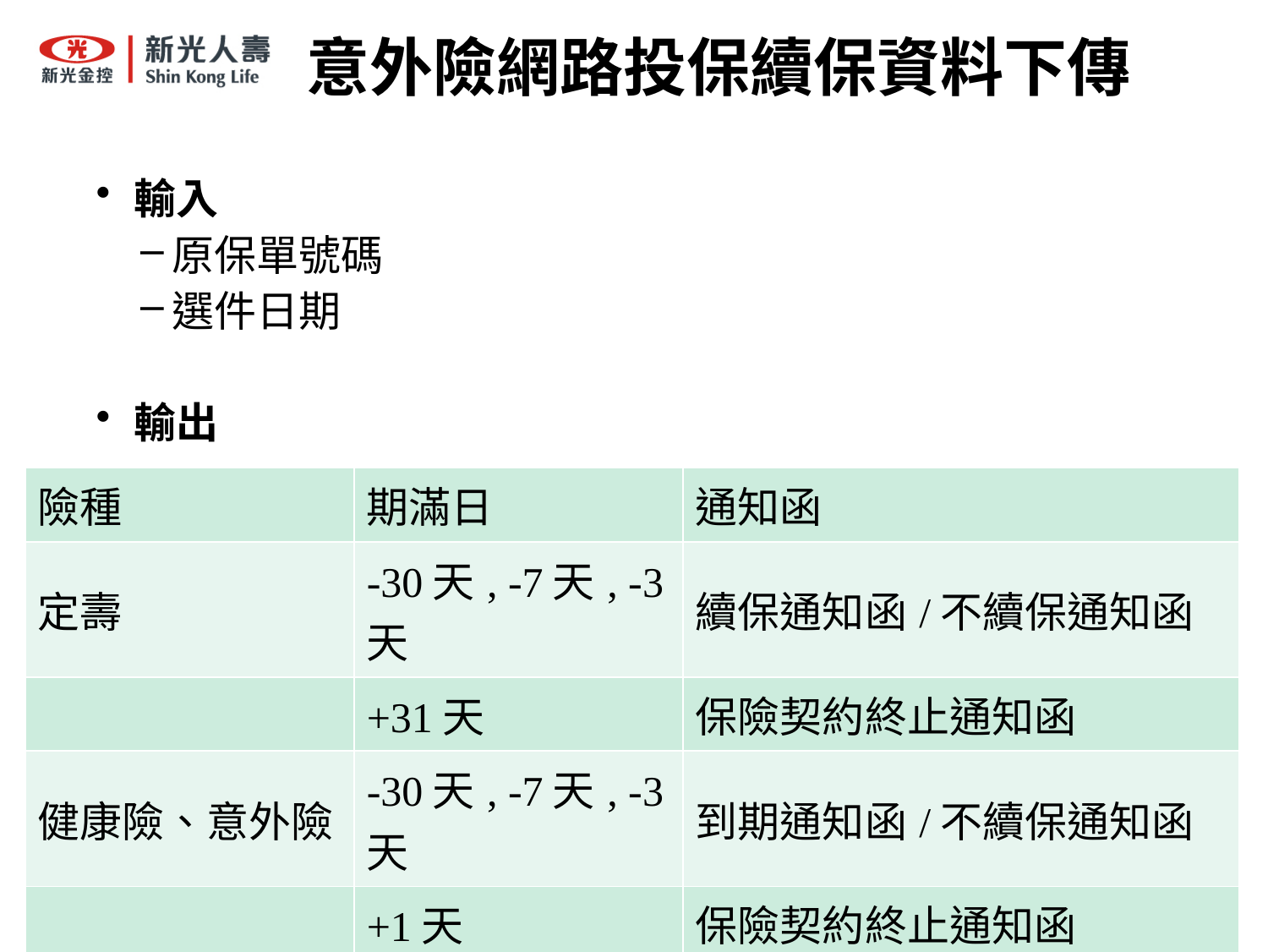

# 意外險網路投保續保資料下傳
輸入
原保單號碼
選件日期

輸出

| 險種​ | 期滿日​ | 通知函​ |
| --- | --- | --- |
| 定壽​ | -30天, -7天, -3天​ | 續保通知函/不續保通知函​ |
| ​ | +31天​ | 保險契約終止通知函​ |
| 健康險、意外險​ | -30天, -7天, -3天​ | 到期通知函/不續保通知函​ |
| ​ | +1天​ | 保險契約終止通知函​ |
機密等級：            日期：2016/10/01